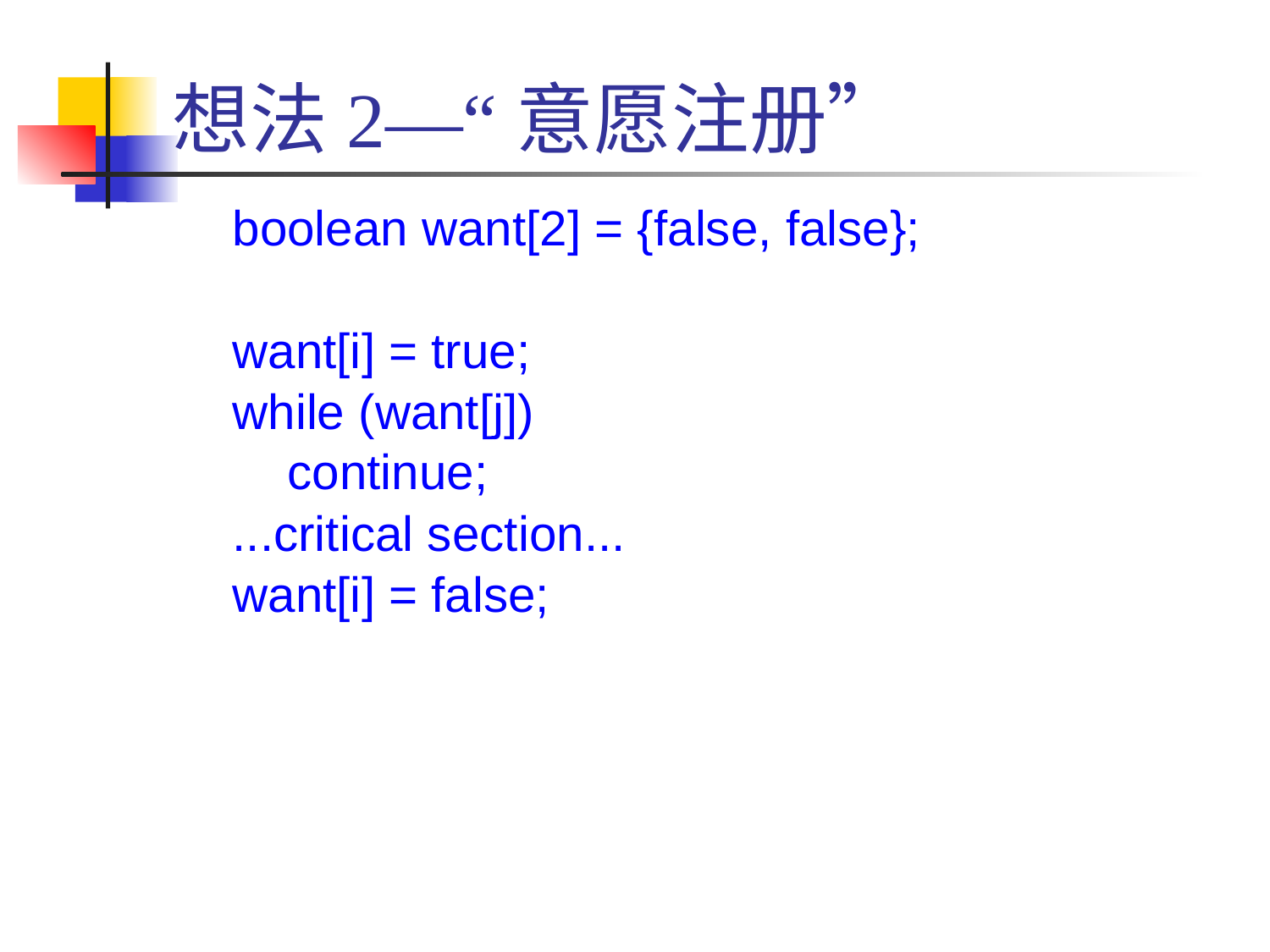

# 想法2—“意愿注册”
boolean want[2] = {false, false};

want[i] = true;
while (want[j])
    continue;
...critical section...
want[i] = false;